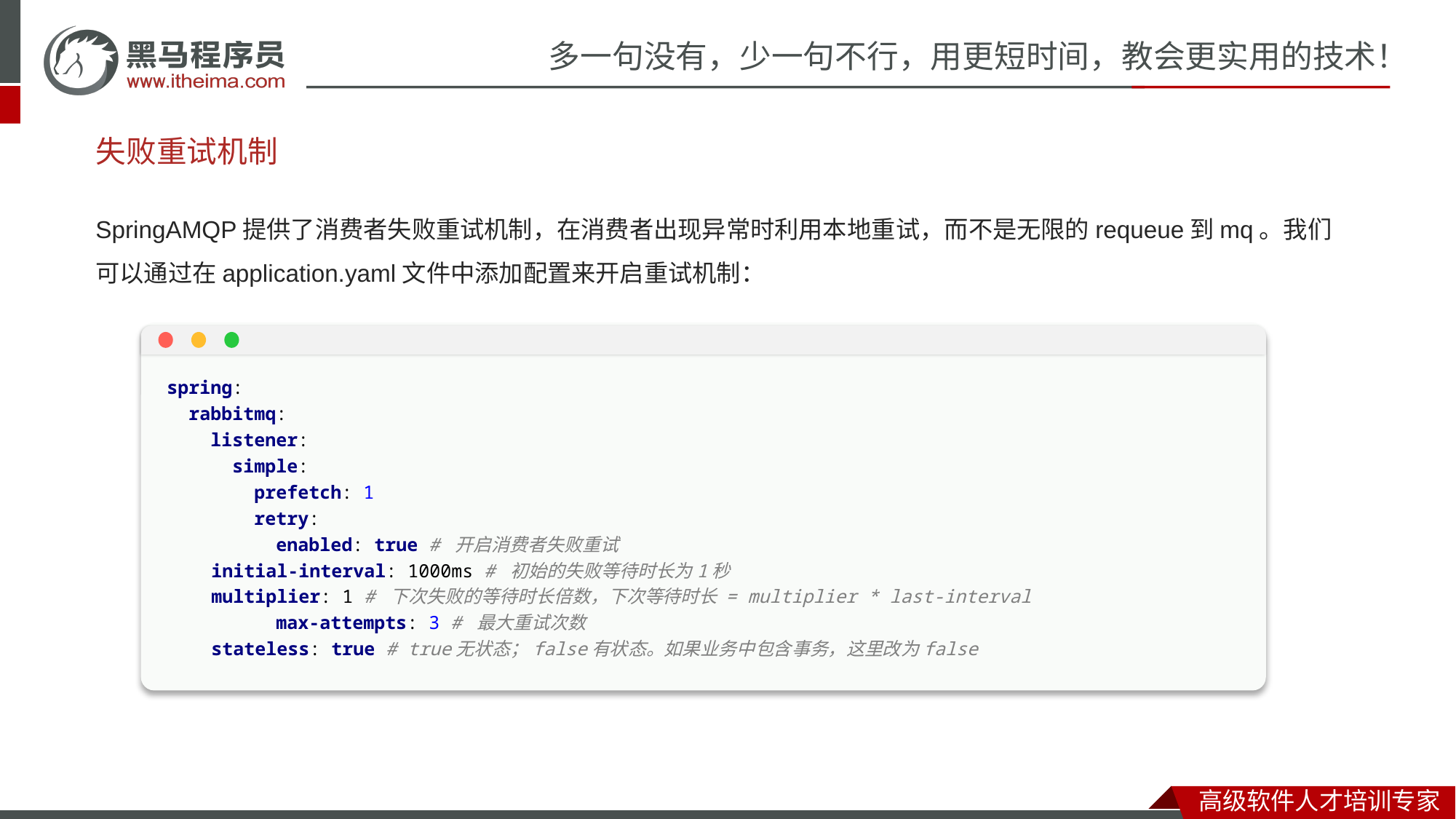

# 失败重试机制
SpringAMQP提供了消费者失败重试机制，在消费者出现异常时利用本地重试，而不是无限的requeue到mq。我们可以通过在application.yaml文件中添加配置来开启重试机制：

spring:
  rabbitmq:
    listener:
      simple:
        prefetch: 1
        retry:
          enabled: true # 开启消费者失败重试
          initial-interval: 1000ms # 初始的失败等待时长为1秒
          multiplier: 1 # 下次失败的等待时长倍数，下次等待时长 = multiplier * last-interval
          max-attempts: 3 # 最大重试次数
          stateless: true # true无状态；false有状态。如果业务中包含事务，这里改为false